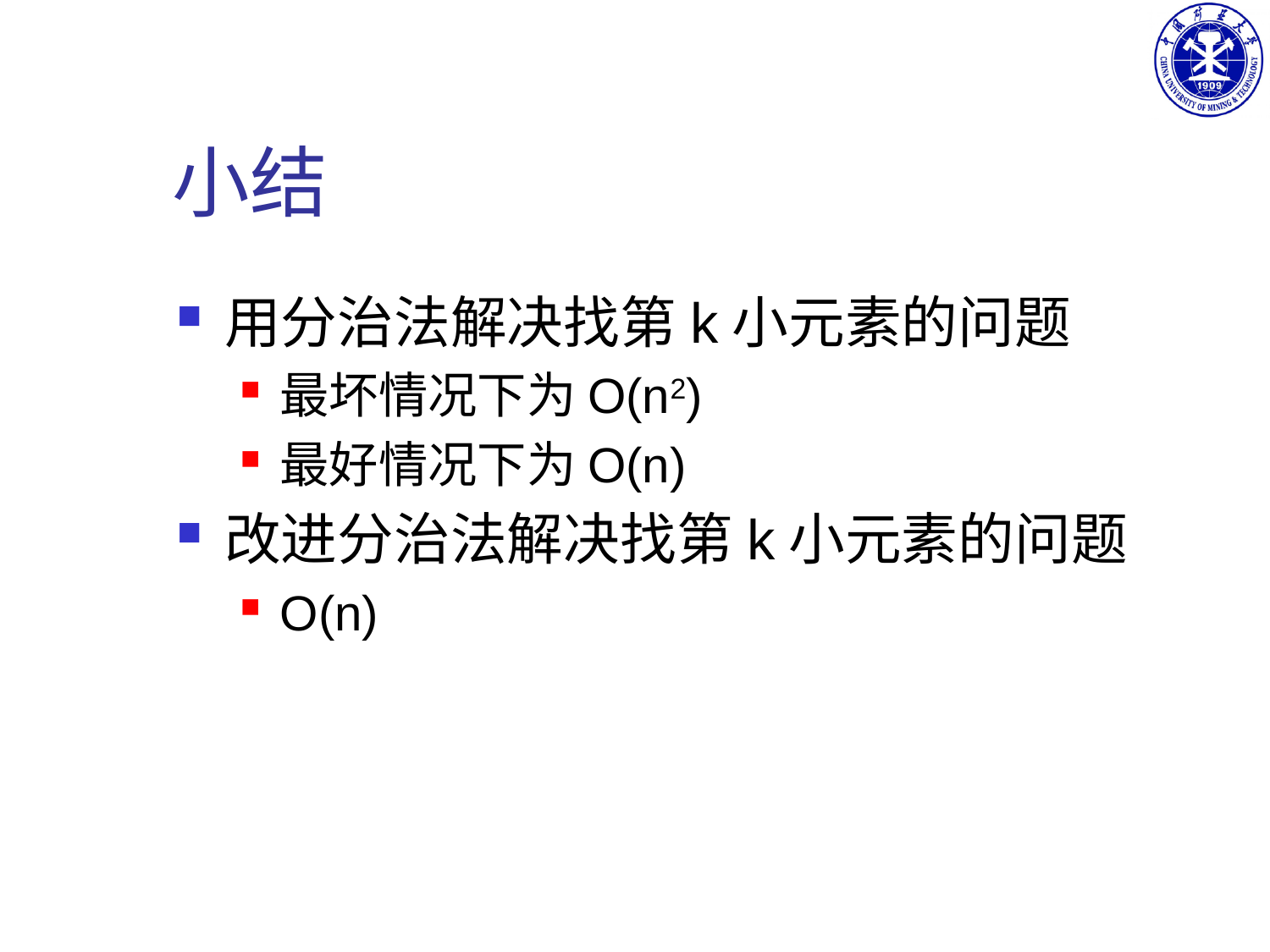

# 小结
用分治法解决找第k小元素的问题
最坏情况下为O(n2)
最好情况下为O(n)
改进分治法解决找第k小元素的问题
O(n)